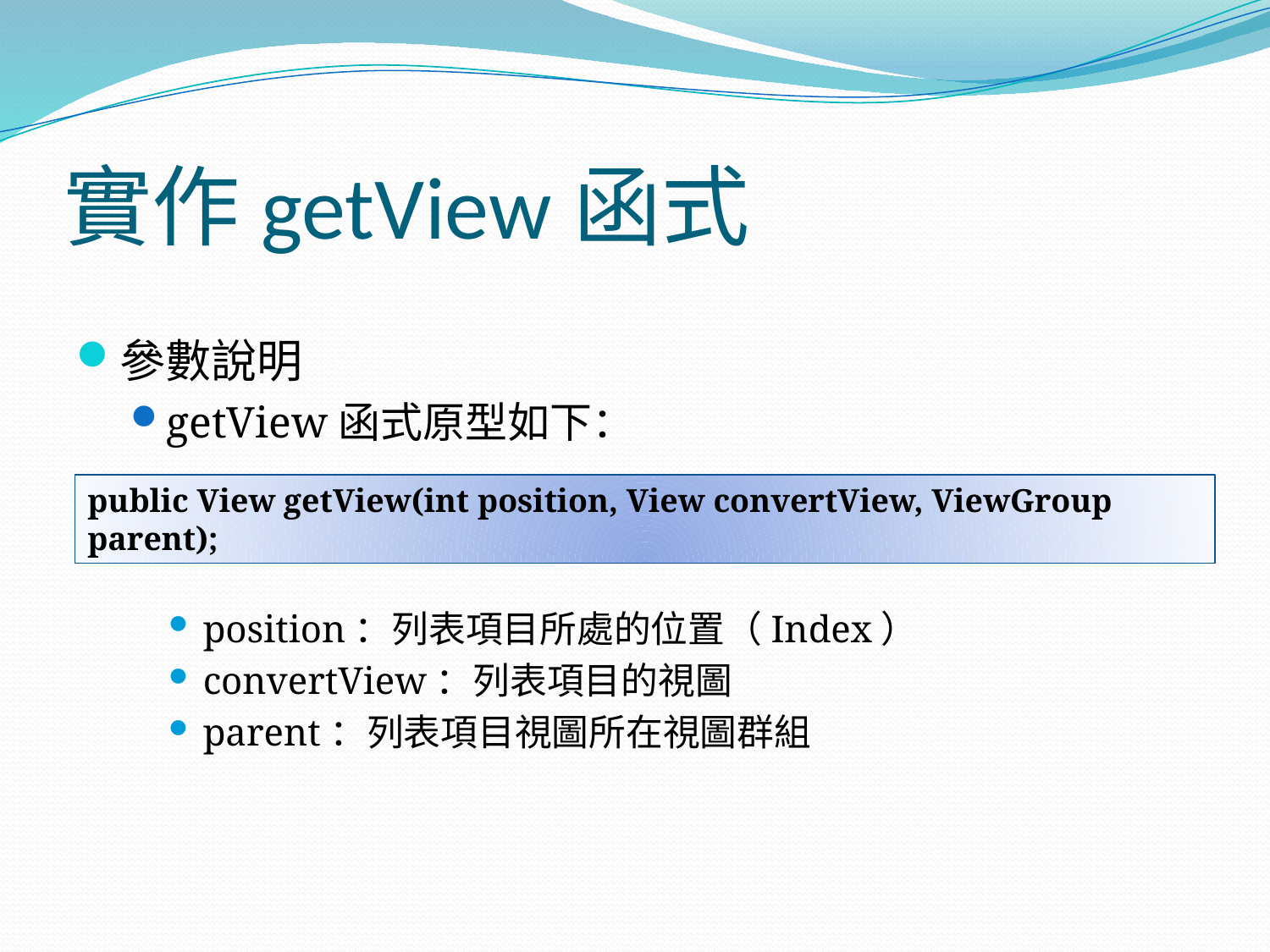

# 實作getView函式
參數說明
getView函式原型如下：

position：列表項目所處的位置（Index）
convertView：列表項目的視圖
parent：列表項目視圖所在視圖群組
public View getView(int position, View convertView, ViewGroup parent);